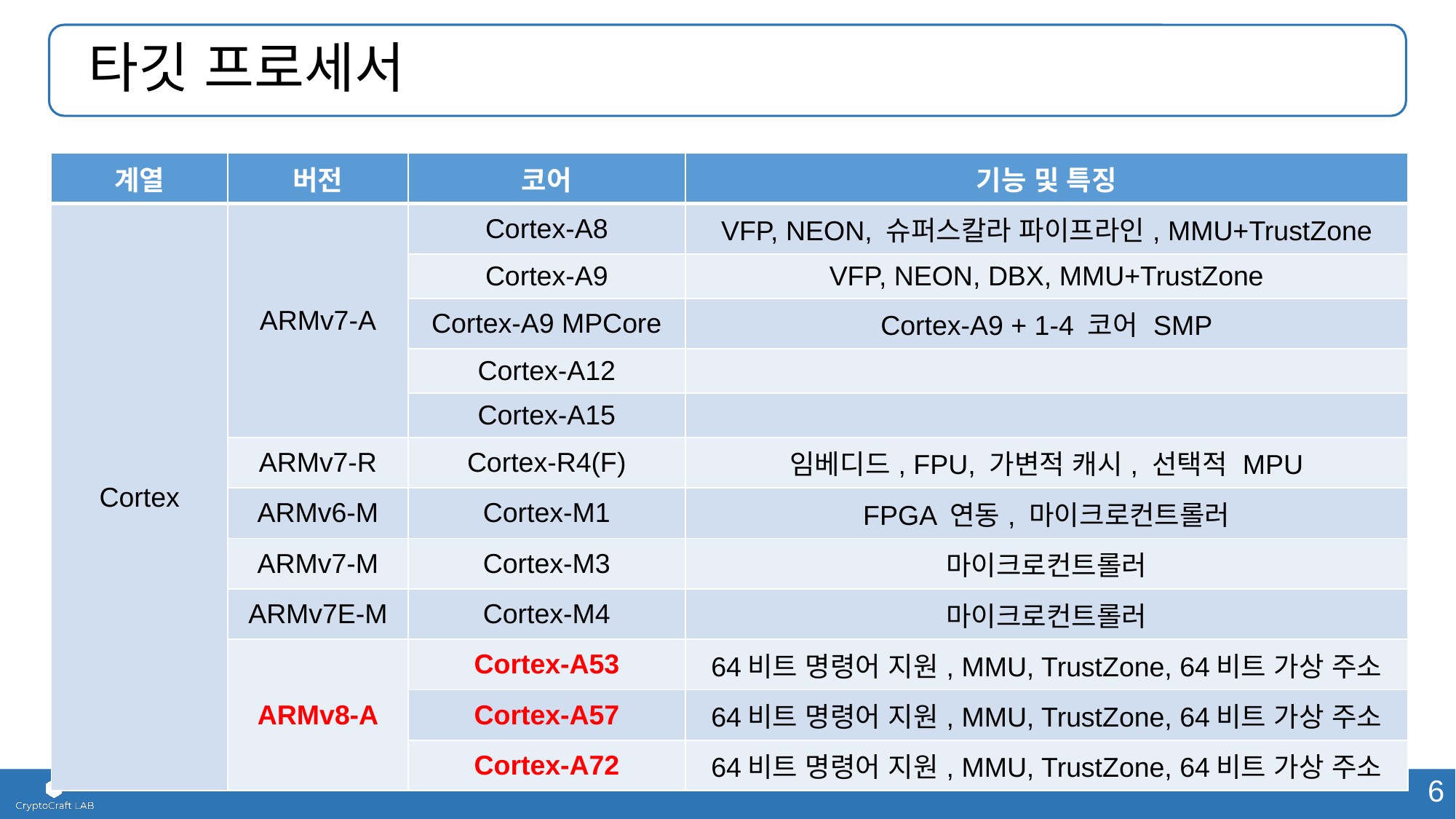

# 타깃 프로세서
| 계열 | 버전 | 코어 | 기능 및 특징 |
| --- | --- | --- | --- |
| Cortex | ARMv7-A | Cortex-A8 | VFP, NEON, 슈퍼스칼라 파이프라인, MMU+TrustZone |
|  |  | Cortex-A9 | VFP, NEON, DBX, MMU+TrustZone |
|  |  | Cortex-A9 MPCore | Cortex-A9 + 1-4 코어 SMP |
|  |  | Cortex-A12 |  |
|  |  | Cortex-A15 |  |
|  | ARMv7-R | Cortex-R4(F) | 임베디드, FPU, 가변적 캐시, 선택적 MPU |
|  | ARMv6-M | Cortex-M1 | FPGA 연동, 마이크로컨트롤러 |
|  | ARMv7-M | Cortex-M3 | 마이크로컨트롤러 |
|  | ARMv7E-M | Cortex-M4 | 마이크로컨트롤러 |
|  | ARMv8-A | Cortex-A53 | 64비트 명령어 지원, MMU, TrustZone, 64비트 가상 주소 |
|  |  | Cortex-A57 | 64비트 명령어 지원, MMU, TrustZone, 64비트 가상 주소 |
|  |  | Cortex-A72 | 64비트 명령어 지원, MMU, TrustZone, 64비트 가상 주소 |